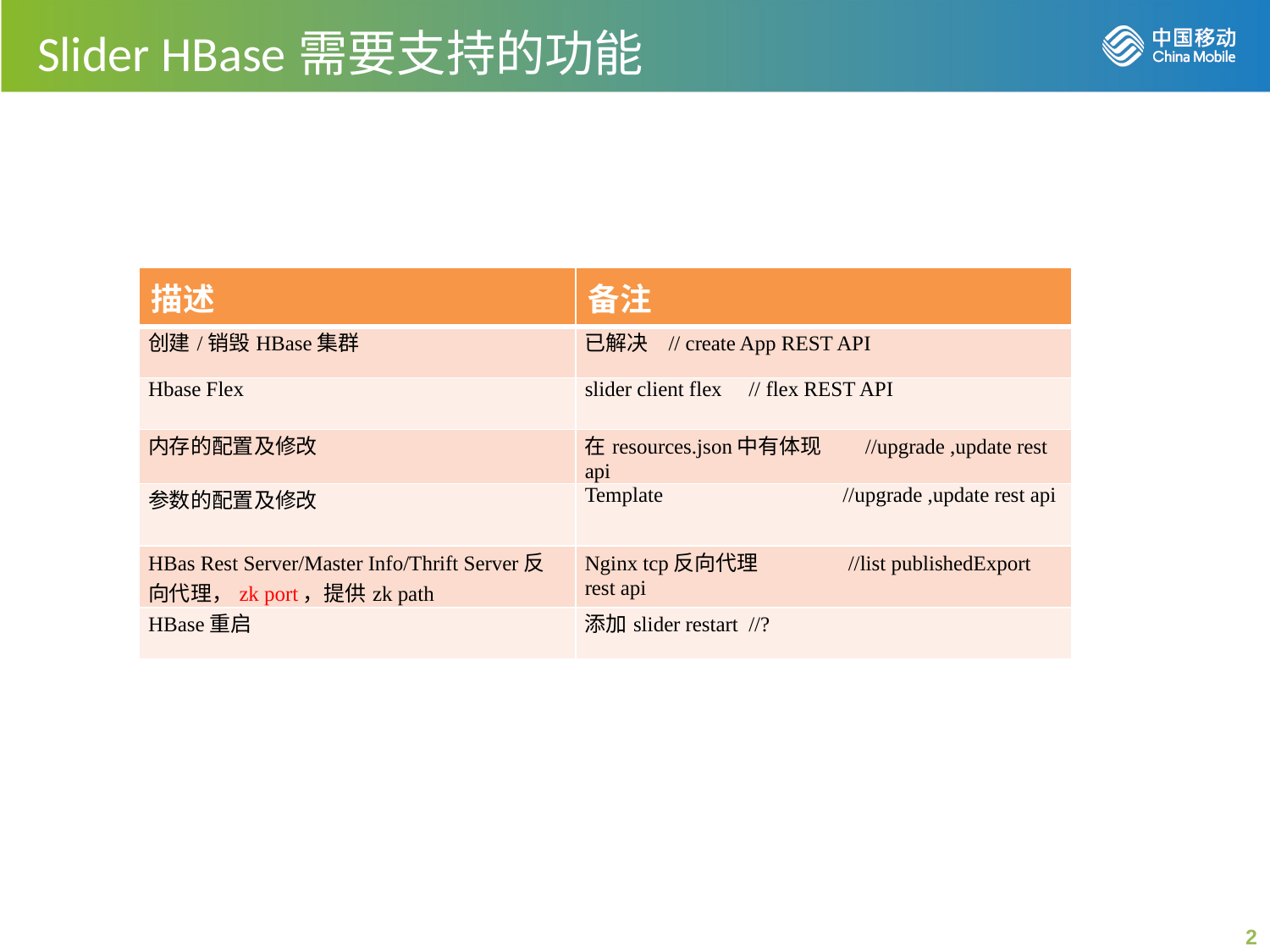

# Slider HBase需要支持的功能
| 描述 | 备注 |
| --- | --- |
| 创建/销毁HBase集群 | 已解决 // create App REST API |
| Hbase Flex | slider client flex // flex REST API |
| 内存的配置及修改 | 在resources.json中有体现 //upgrade ,update rest api |
| 参数的配置及修改 | Template //upgrade ,update rest api |
| HBas Rest Server/Master Info/Thrift Server反向代理，zk port，提供zk path | Nginx tcp反向代理 //list publishedExport rest api |
| HBase重启 | 添加slider restart //? |